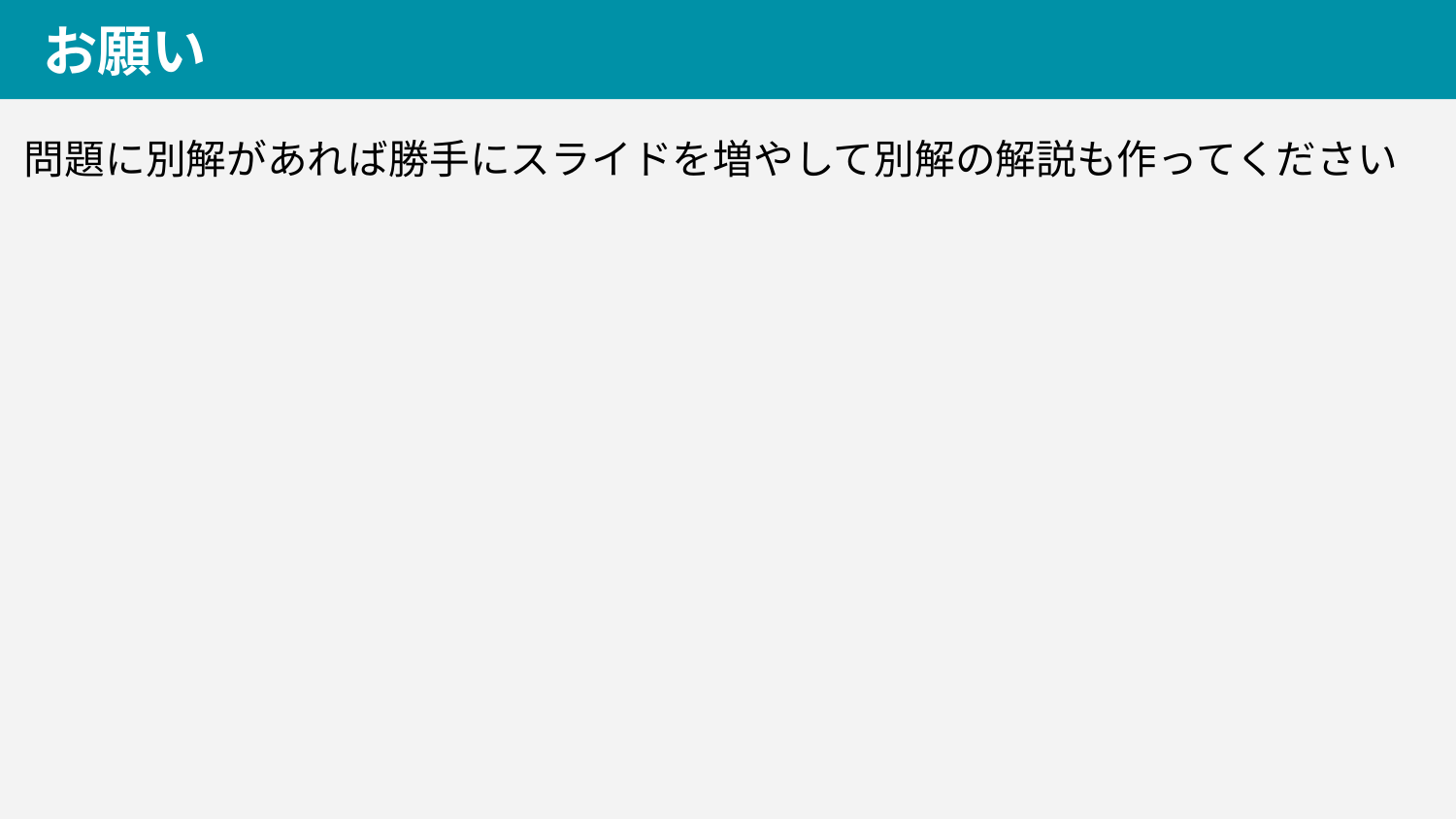

お願い
問題に別解があれば勝手にスライドを増やして別解の解説も作ってください